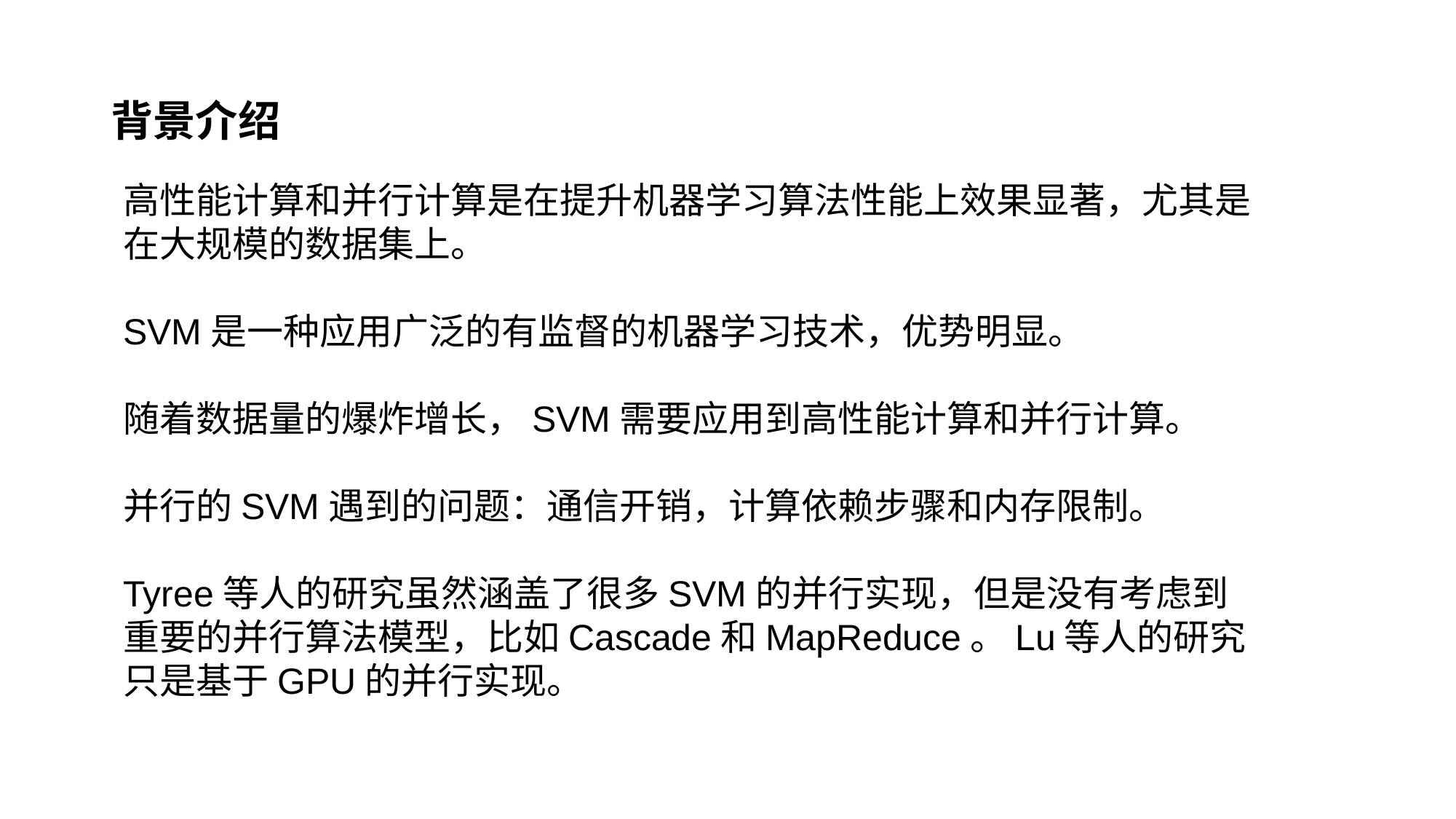

# 背景介绍
高性能计算和并行计算是在提升机器学习算法性能上效果显著，尤其是在大规模的数据集上。

SVM是一种应用广泛的有监督的机器学习技术，优势明显。

随着数据量的爆炸增长，SVM需要应用到高性能计算和并行计算。

并行的SVM遇到的问题：通信开销，计算依赖步骤和内存限制。

Tyree等人的研究虽然涵盖了很多SVM的并行实现，但是没有考虑到重要的并行算法模型，比如Cascade和MapReduce。Lu等人的研究只是基于GPU的并行实现。